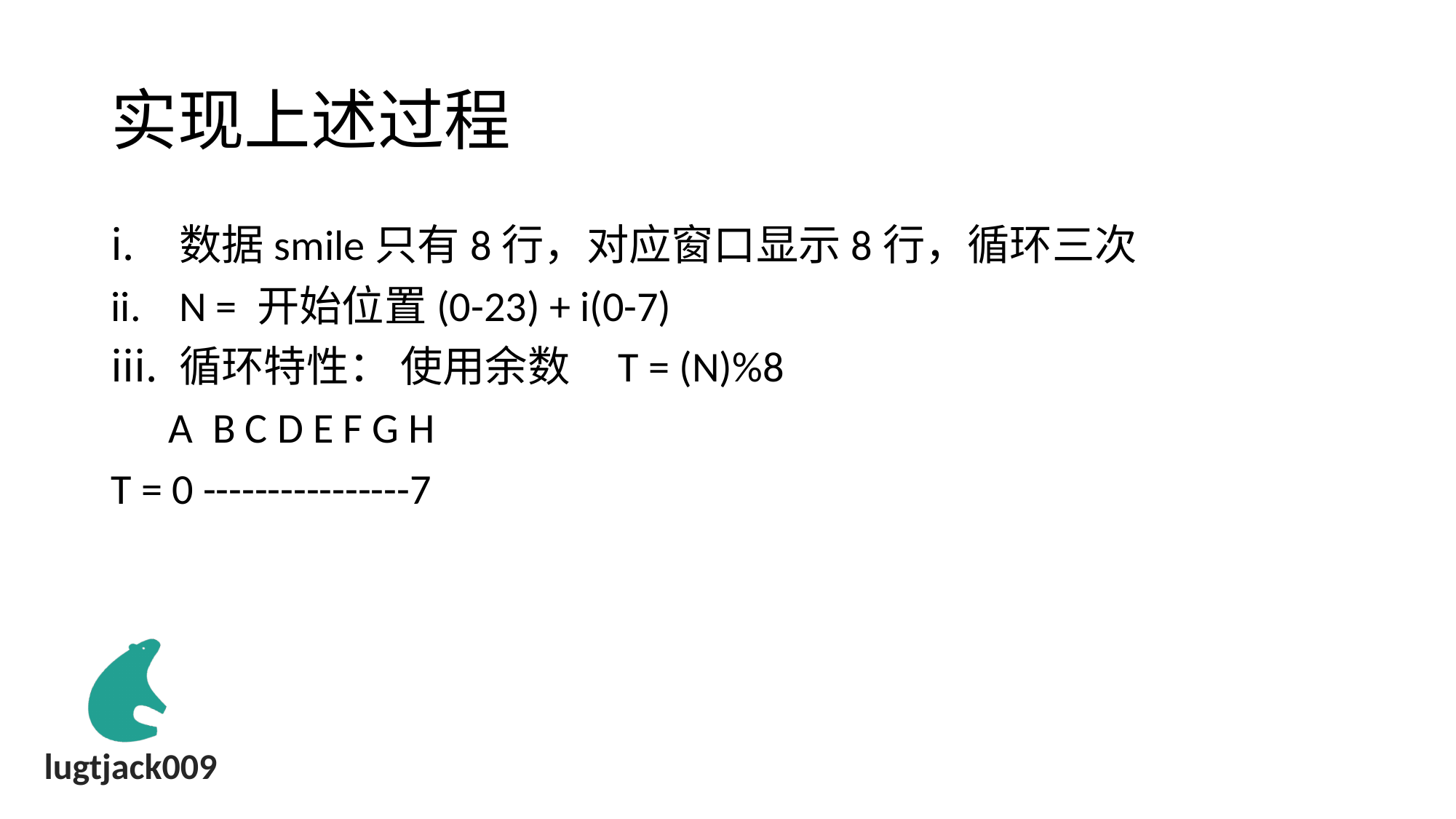

# 实现上述过程
数据smile只有8行，对应窗口显示8行，循环三次
N = 开始位置(0-23) + i(0-7)
循环特性： 使用余数    T = (N)%8
      A  B C D E F G H
T = 0 ----------------7